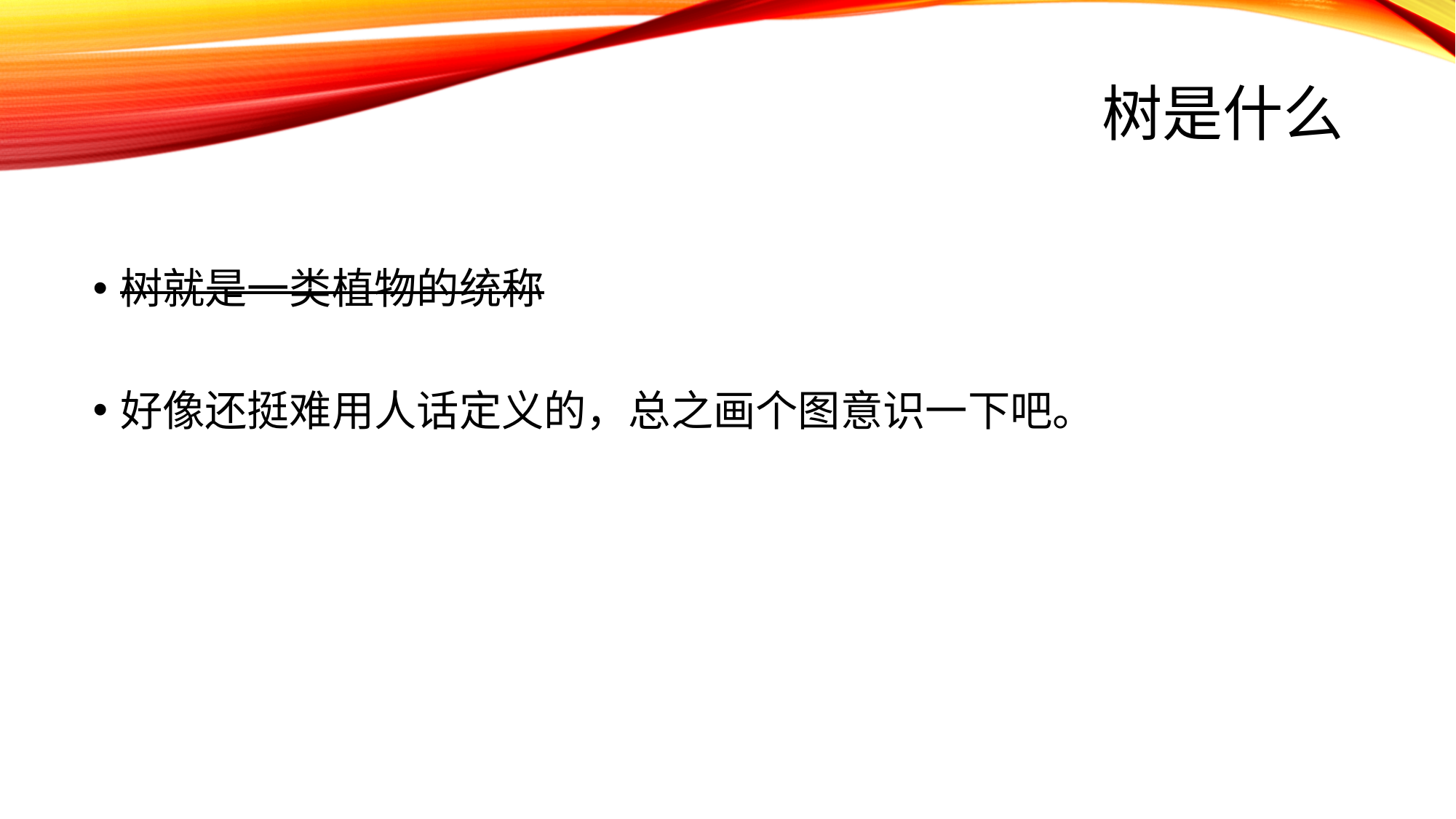

# 树是什么
树就是一类植物的统称

好像还挺难用人话定义的，总之画个图意识一下吧。